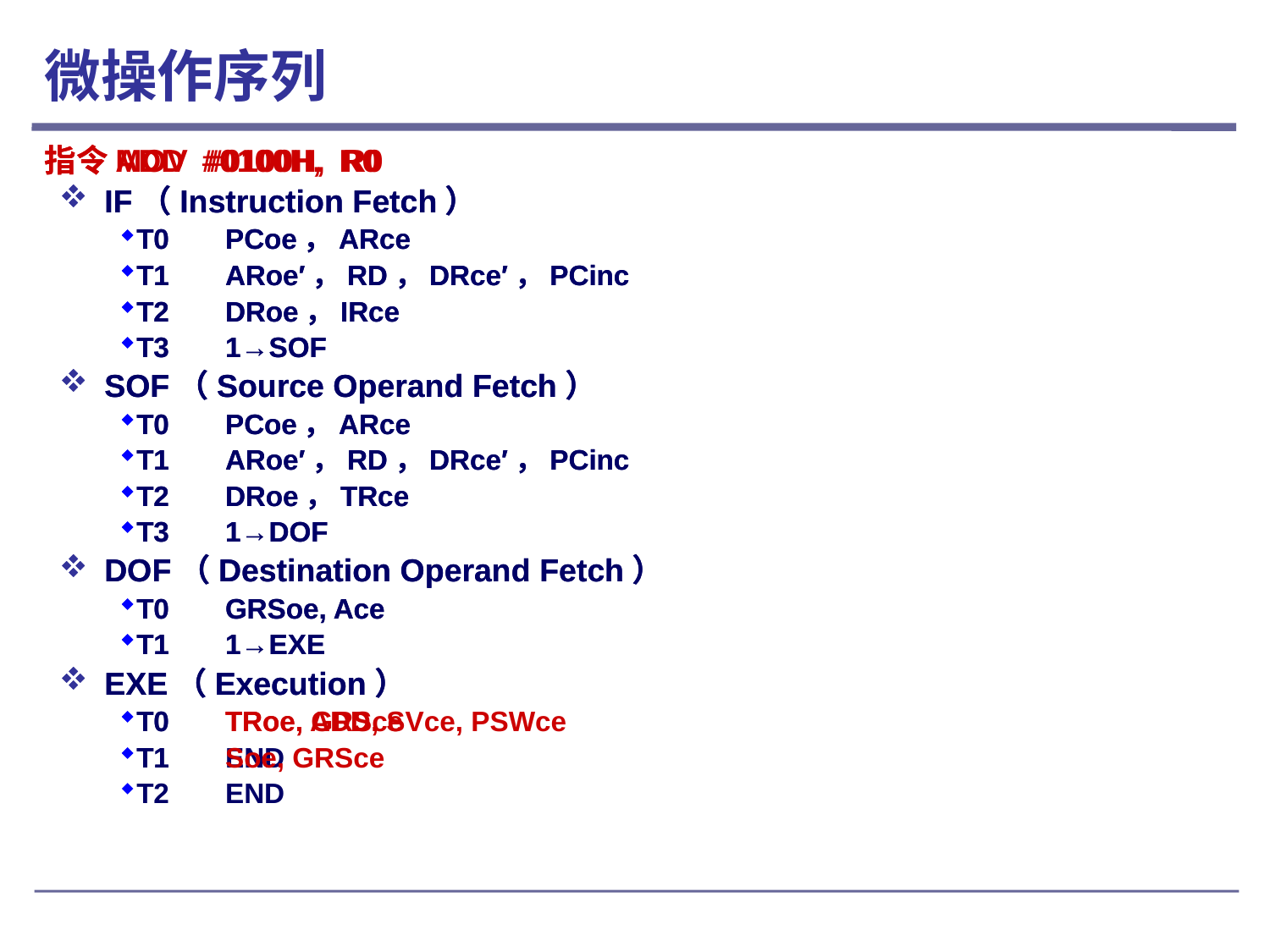

# 微操作序列
指令MOV  #0100H,  R0
IF（Instruction Fetch）
T0	PCoe，ARce
T1	ARoe′，RD，DRce′，PCinc
T2	DRoe，IRce
T3	1→SOF
SOF（Source Operand Fetch）
T0	PCoe，ARce
T1	ARoe′，RD，DRce′，PCinc
T2	DRoe，TRce
T3	1→DOF
DOF（Destination Operand Fetch）
T0	GRSoe, Ace
T1	1→EXE
EXE（Execution）
T0	TRoe, GRSce
T1	END
指令ADD  #0100H,  R0
IF（Instruction Fetch）
T0	PCoe，ARce
T1	ARoe′，RD，DRce′，PCinc
T2	DRoe，IRce
T3	1→SOF
SOF（Source Operand Fetch）
T0	PCoe，ARce
T1	ARoe′，RD，DRce′，PCinc
T2	DRoe，TRce
T3	1→DOF
DOF（Destination Operand Fetch）
T0	GRSoe, Ace
T1	1→EXE
EXE（Execution）
T0	TRoe, ADD, SVce, PSWce
T1	Soe, GRSce
T2	END
39